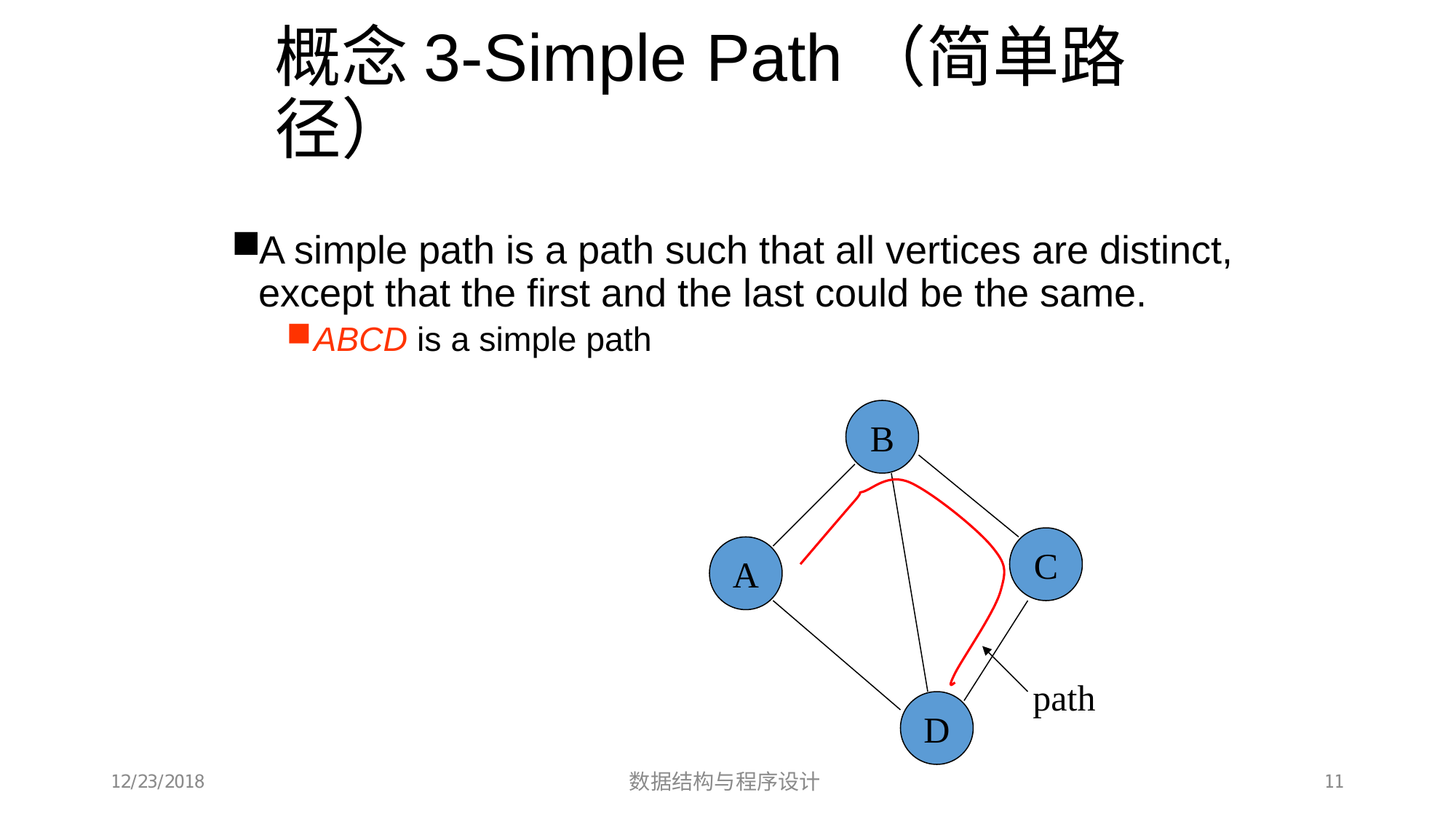

# 概念3-Simple Path（简单路径）
A simple path is a path such that all vertices are distinct, except that the first and the last could be the same.
ABCD is a simple path
B

C
A

path
D
12/23/2018
数据结构与程序设计
11